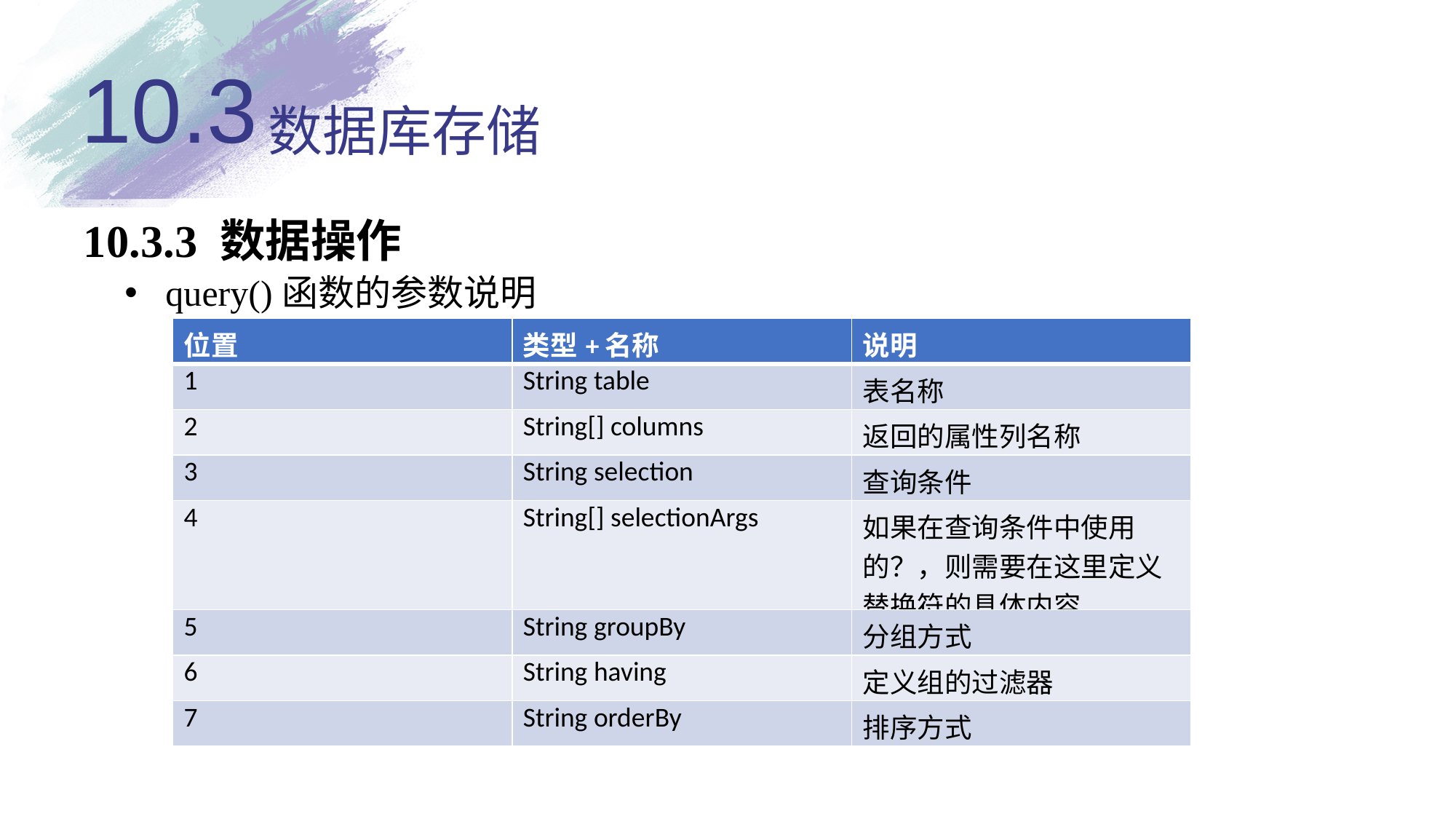

10.3
# 数据库存储
10.3.3 数据操作
query()函数的参数说明

| 位置 | 类型+名称 | 说明 |
| --- | --- | --- |
| 1 | String table | 表名称 |
| 2 | String[] columns | 返回的属性列名称 |
| 3 | String selection | 查询条件 |
| 4 | String[] selectionArgs | 如果在查询条件中使用的？，则需要在这里定义替换符的具体内容 |
| 5 | String groupBy | 分组方式 |
| 6 | String having | 定义组的过滤器 |
| 7 | String orderBy | 排序方式 |